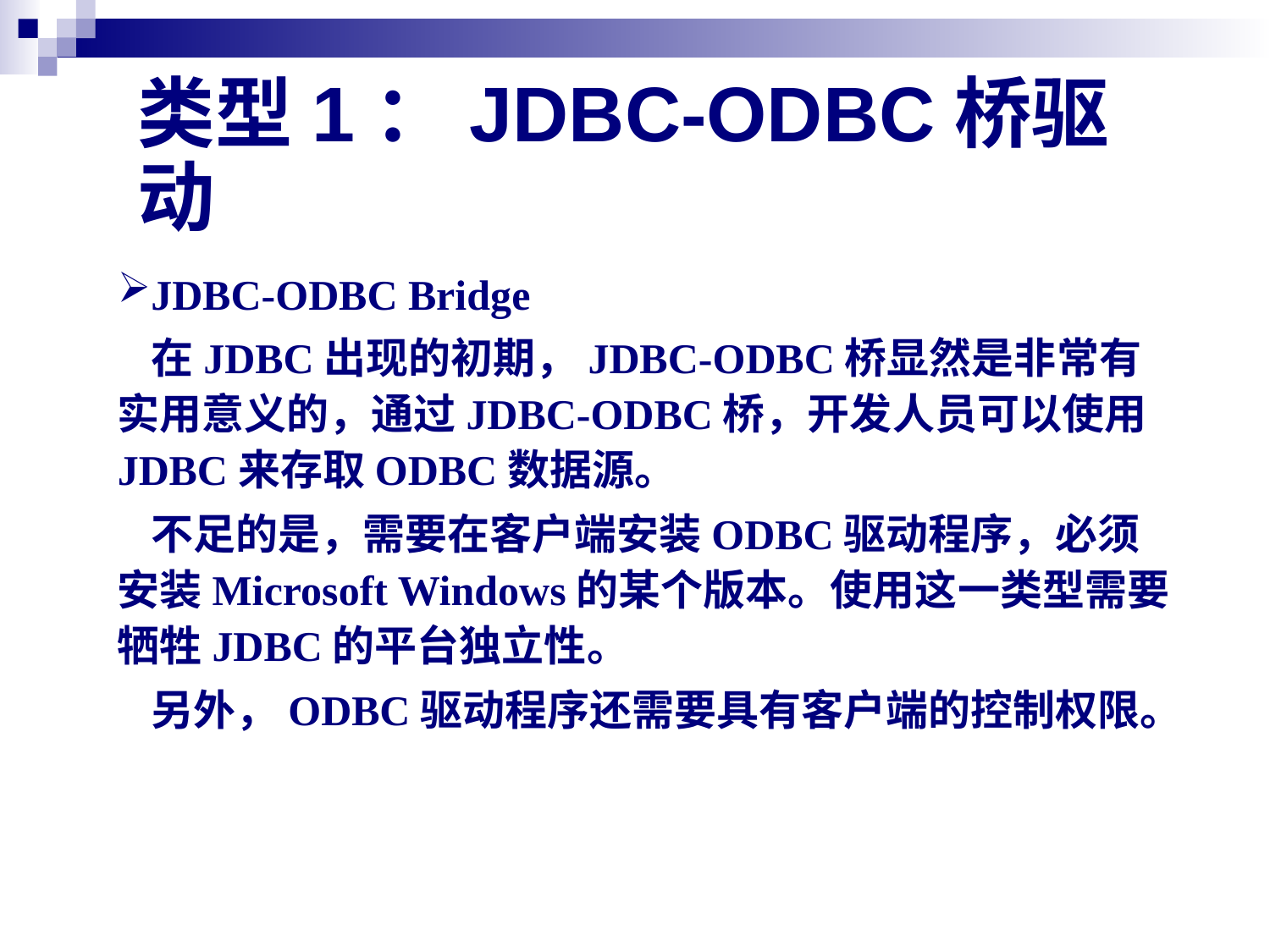

# 类型1：JDBC-ODBC桥驱动

JDBC-ODBC Bridge
在JDBC出现的初期，JDBC-ODBC桥显然是非常有实用意义的，通过JDBC-ODBC桥，开发人员可以使用JDBC来存取ODBC数据源。
不足的是，需要在客户端安装ODBC驱动程序，必须安装Microsoft Windows的某个版本。使用这一类型需要牺牲JDBC的平台独立性。
另外，ODBC驱动程序还需要具有客户端的控制权限。
5